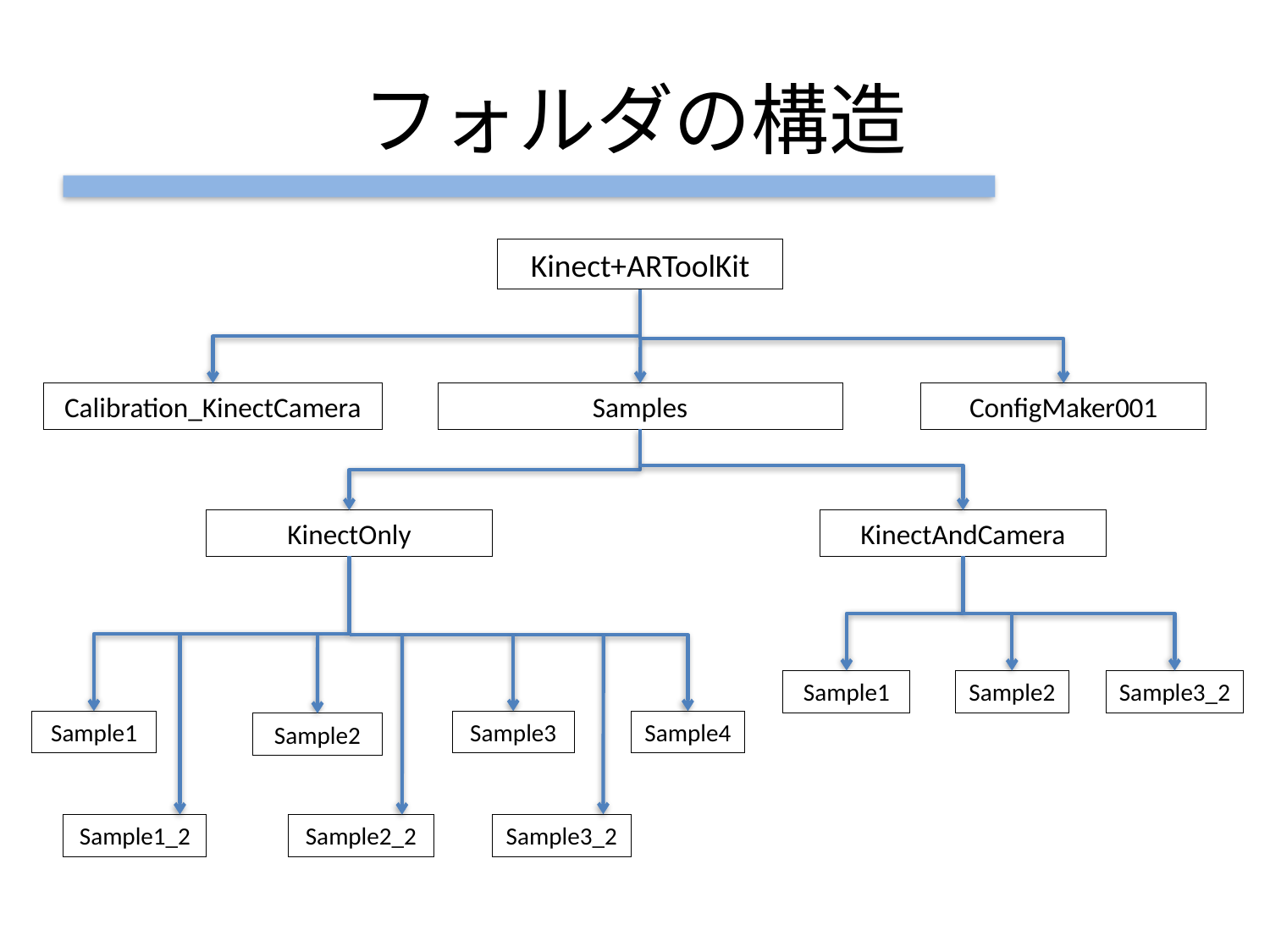

# フォルダの構造
Kinect+ARToolKit
Calibration_KinectCamera
Samples
ConfigMaker001
KinectOnly
KinectAndCamera
Sample1
Sample2
Sample3_2
Sample1
Sample3
Sample4
Sample2
Sample1_2
Sample2_2
Sample3_2